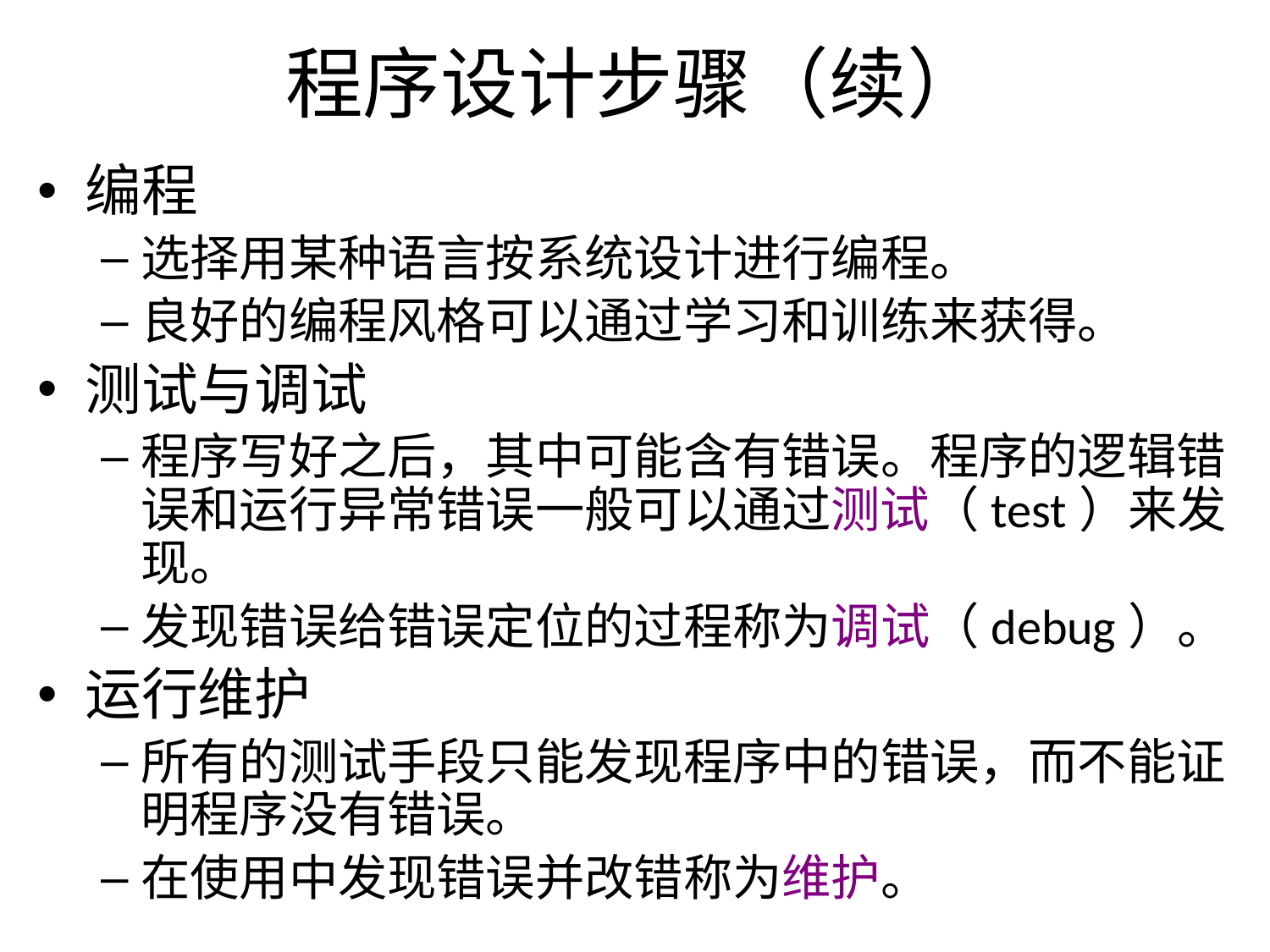

# 程序设计步骤（续）
编程
选择用某种语言按系统设计进行编程。
良好的编程风格可以通过学习和训练来获得。
测试与调试
程序写好之后，其中可能含有错误。程序的逻辑错误和运行异常错误一般可以通过测试（test）来发现。
发现错误给错误定位的过程称为调试（debug）。
运行维护
所有的测试手段只能发现程序中的错误，而不能证明程序没有错误。
在使用中发现错误并改错称为维护。